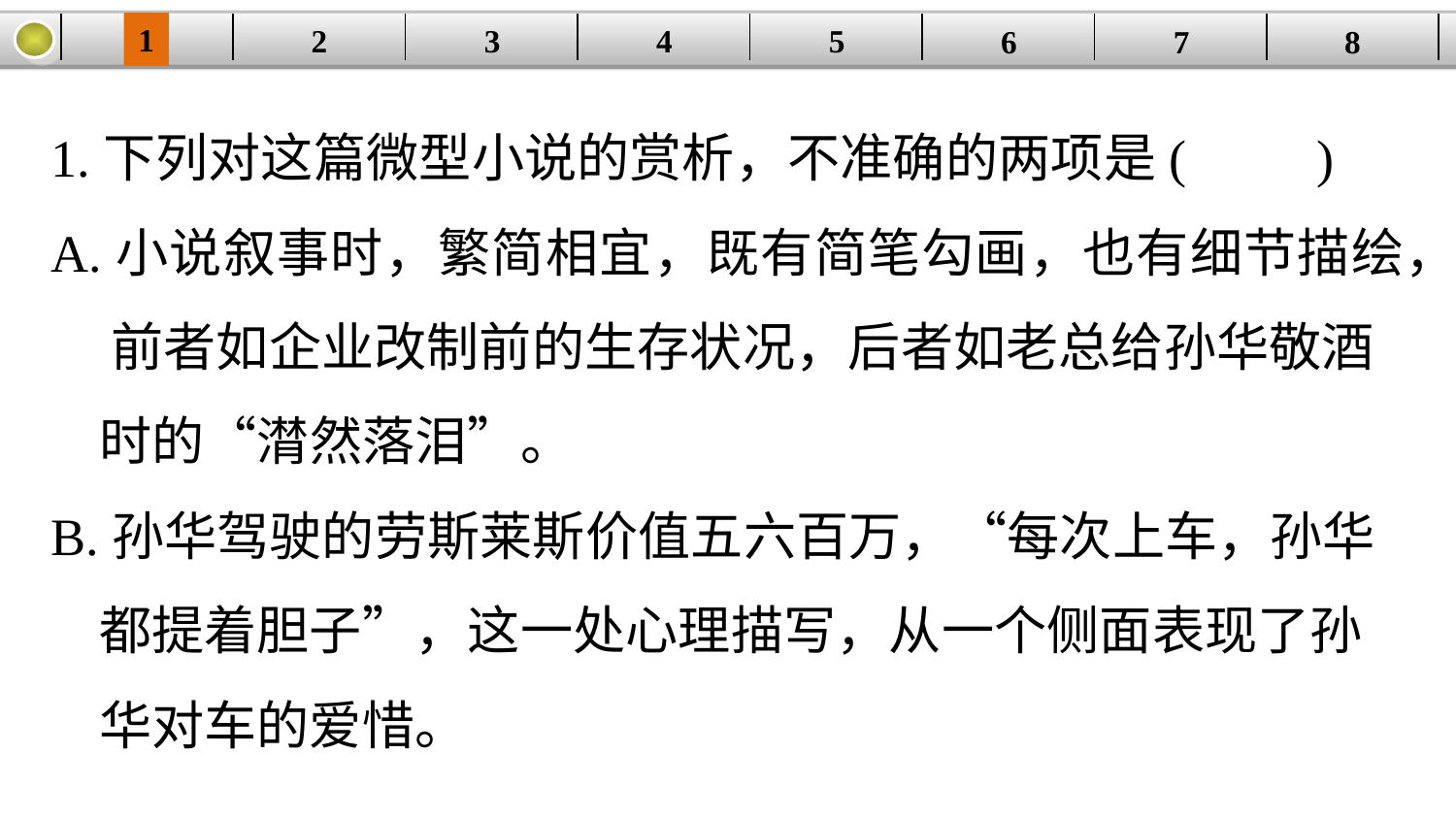

1
2
3
4
|  |  |  |  |  |  |  |  |
| --- | --- | --- | --- | --- | --- | --- | --- |
5
6
7
8

1.下列对这篇微型小说的赏析，不准确的两项是(　　)
A.小说叙事时，繁简相宜，既有简笔勾画，也有细节描绘，
    前者如企业改制前的生存状况，后者如老总给孙华敬酒
   时的“潸然落泪”。
B.孙华驾驶的劳斯莱斯价值五六百万，“每次上车，孙华
   都提着胆子”，这一处心理描写，从一个侧面表现了孙
   华对车的爱惜。